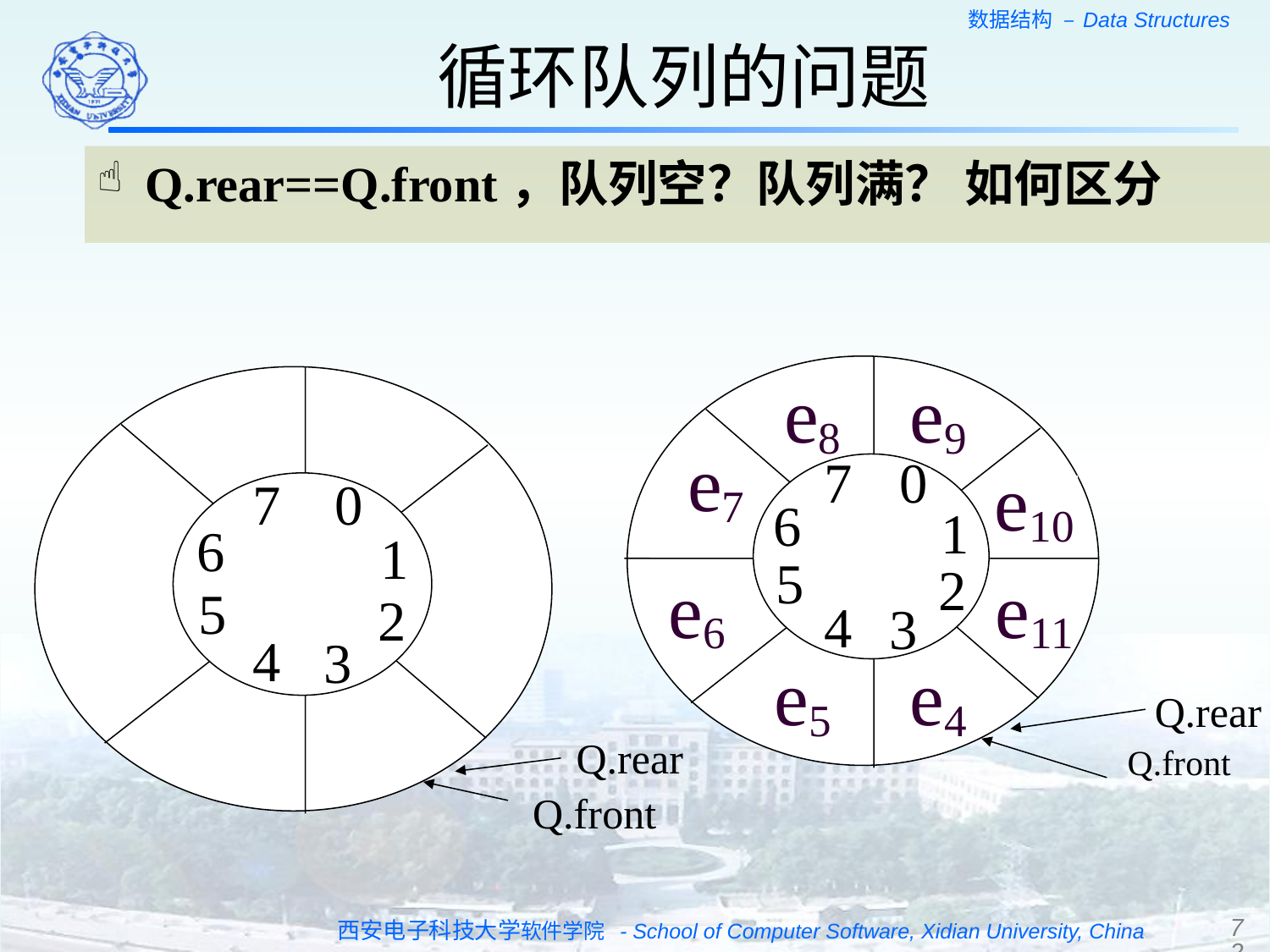

循环队列的问题
Q.rear==Q.front，队列空？队列满？ 如何区分

e8
e9

e7
7
0
e10
6
1

5
2
e6
e11
4
3
e5
e4
Q.rear

Q.front

7
0
6
1
5
2
4
3
Q.rear

Q.front
72